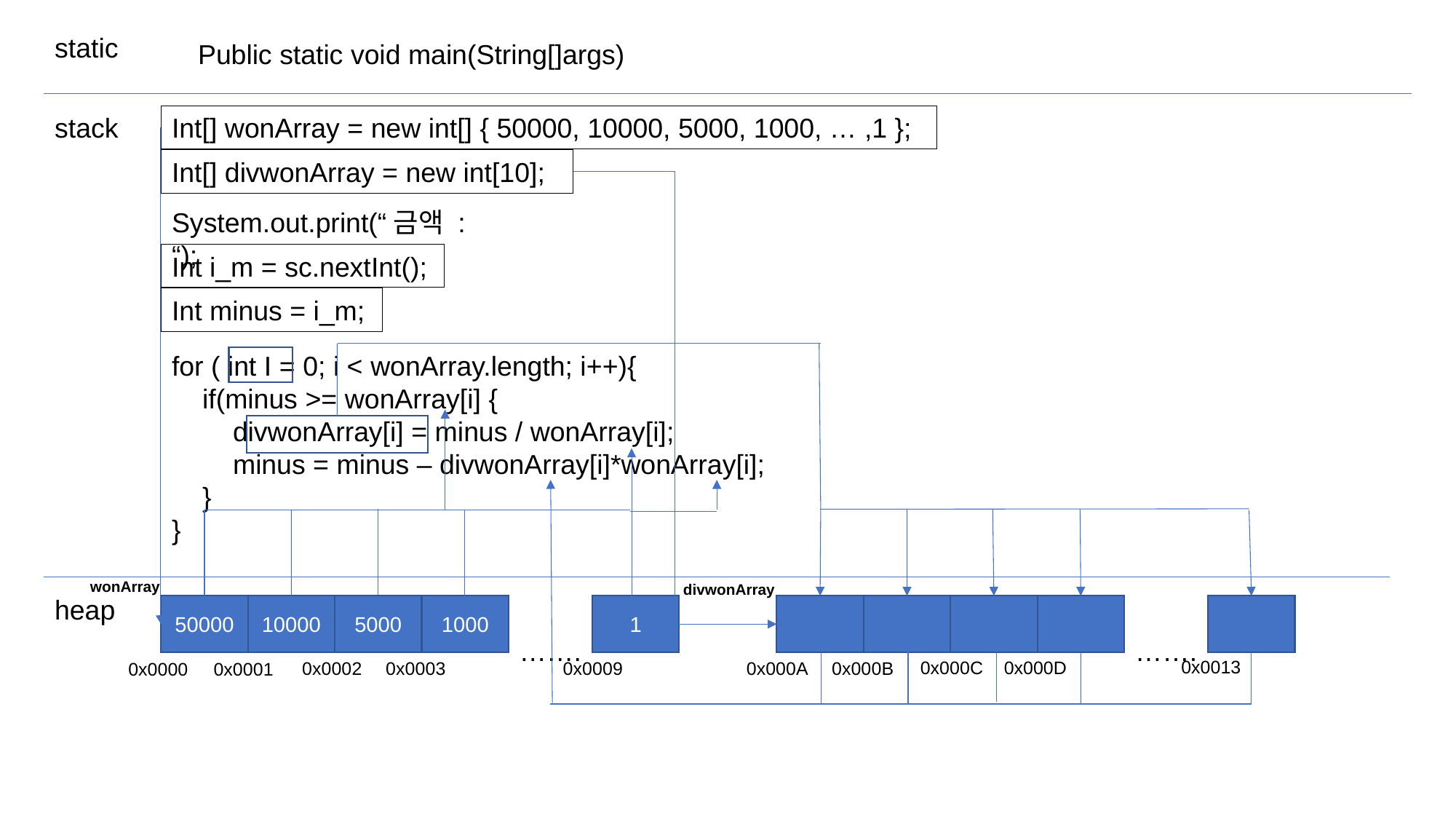

static
Public static void main(String[]args)
stack
Int[] wonArray = new int[] { 50000, 10000, 5000, 1000, … ,1 };
Int[] divwonArray = new int[10];
System.out.print(“금액 :  “);
Int i_m = sc.nextInt();
Int minus = i_m;
for ( int I = 0; i < wonArray.length; i++){
    if(minus >= wonArray[i] {
        divwonArray[i] = minus / wonArray[i];
        minus = minus – divwonArray[i]*wonArray[i];
    }
}

wonArray
divwonArray
heap
50000
10000
5000
1000
 …….
1

 …….

0x0013
0x000D
0x000C
0x000A
0x000B
0x0009
0x0003
0x0002
0x0000
0x0001